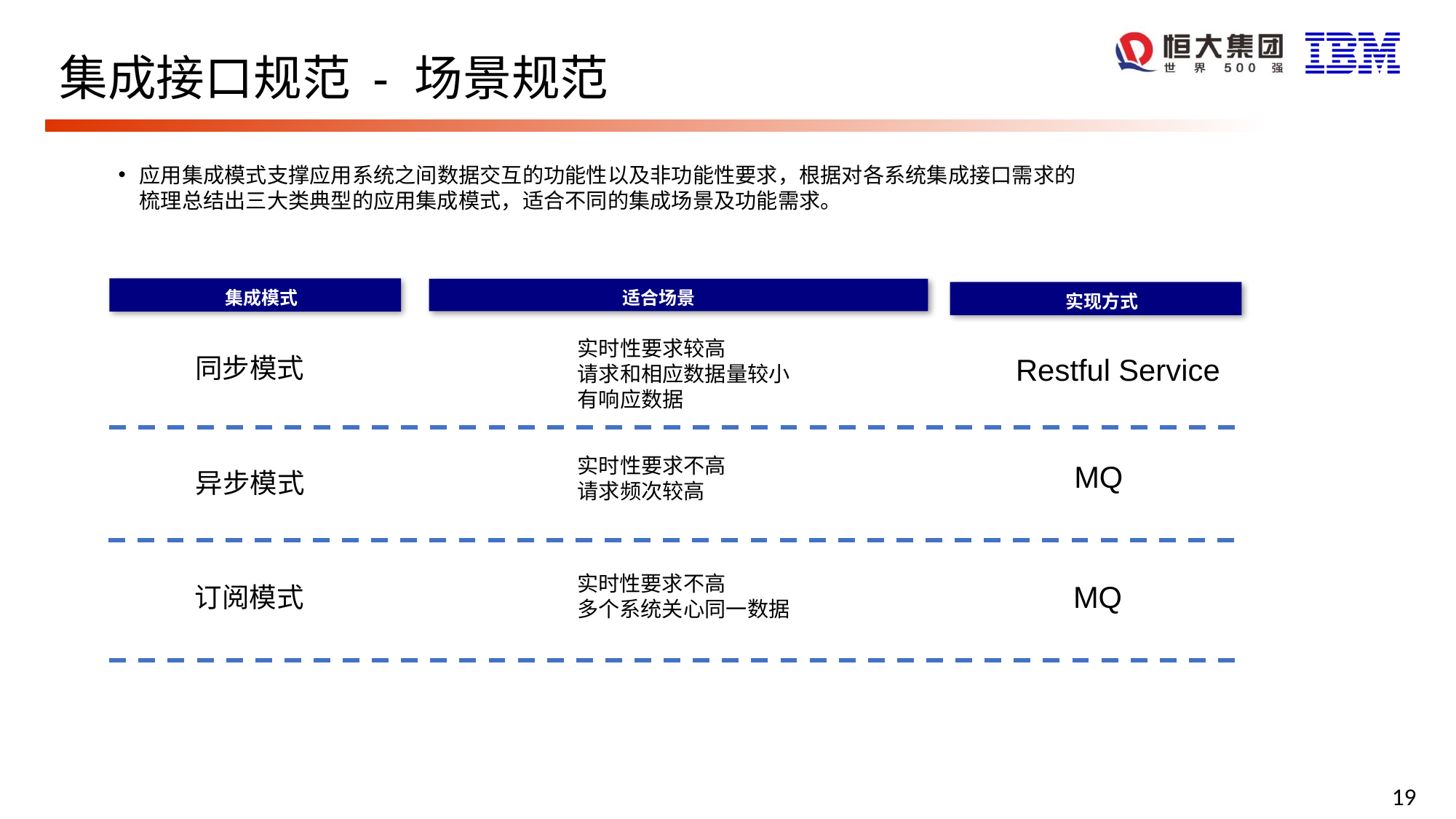

# 集成接口规范 - 场景规范
应用集成模式支撑应用系统之间数据交互的功能性以及非功能性要求，根据对各系统集成接口需求的梳理总结出三大类典型的应用集成模式，适合不同的集成场景及功能需求。

集成模式
适合场景

功能需求
实现方式
实时性要求较高
请求和相应数据量较小
有响应数据
Restful Service
同步模式
实时性要求不高
请求频次较高

MQ
异步模式
实时性要求不高
多个系统关心同一数据

MQ
订阅模式